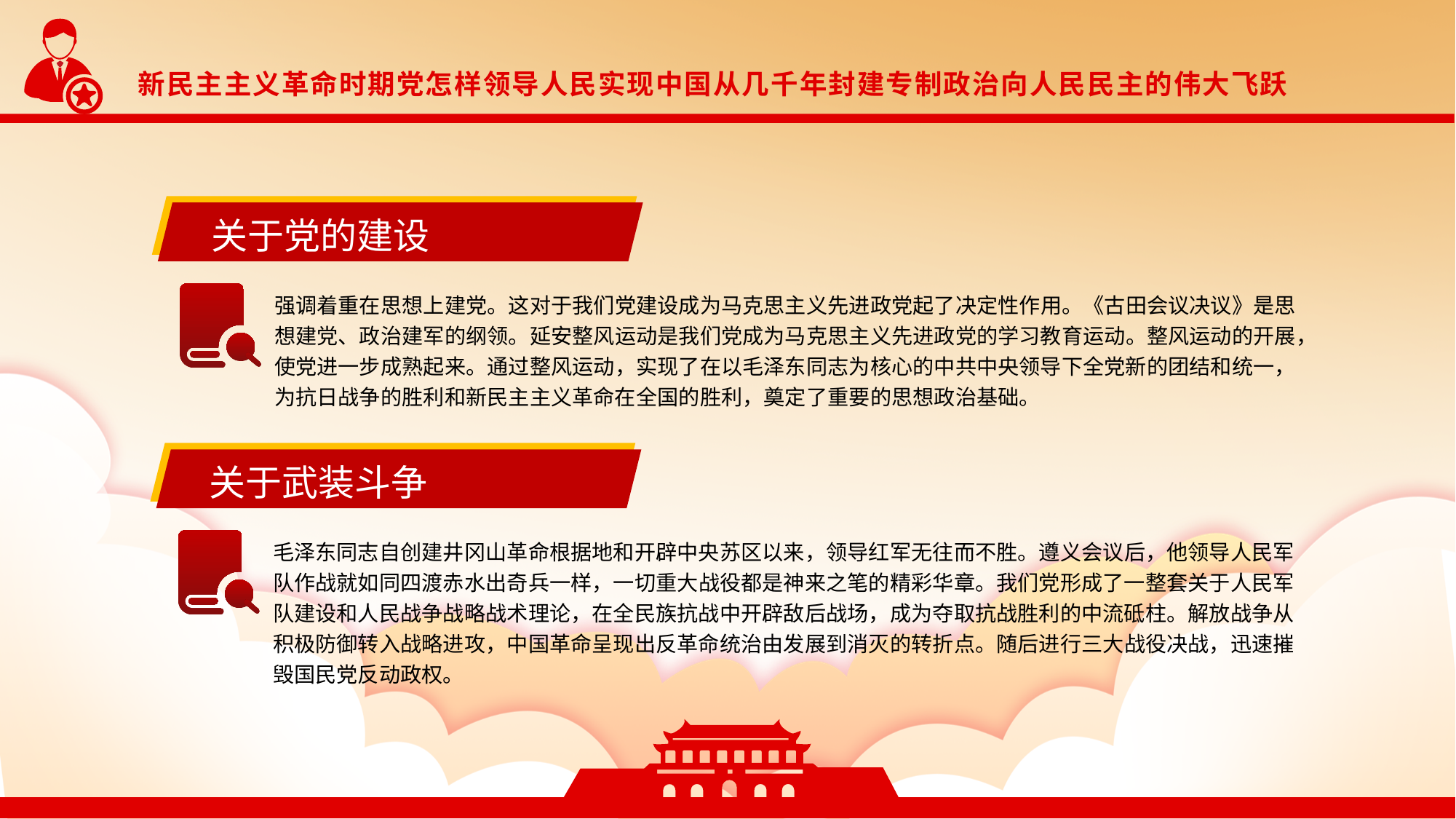

新民主主义革命时期党怎样领导人民实现中国从几千年封建专制政治向人民民主的伟大飞跃

关于党的建设
强调着重在思想上建党。这对于我们党建设成为马克思主义先进政党起了决定性作用。《古田会议决议》是思想建党、政治建军的纲领。延安整风运动是我们党成为马克思主义先进政党的学习教育运动。整风运动的开展，使党进一步成熟起来。通过整风运动，实现了在以毛泽东同志为核心的中共中央领导下全党新的团结和统一，为抗日战争的胜利和新民主主义革命在全国的胜利，奠定了重要的思想政治基础。

关于武装斗争
毛泽东同志自创建井冈山革命根据地和开辟中央苏区以来，领导红军无往而不胜。遵义会议后，他领导人民军队作战就如同四渡赤水出奇兵一样，一切重大战役都是神来之笔的精彩华章。我们党形成了一整套关于人民军队建设和人民战争战略战术理论，在全民族抗战中开辟敌后战场，成为夺取抗战胜利的中流砥柱。解放战争从积极防御转入战略进攻，中国革命呈现出反革命统治由发展到消灭的转折点。随后进行三大战役决战，迅速摧毁国民党反动政权。